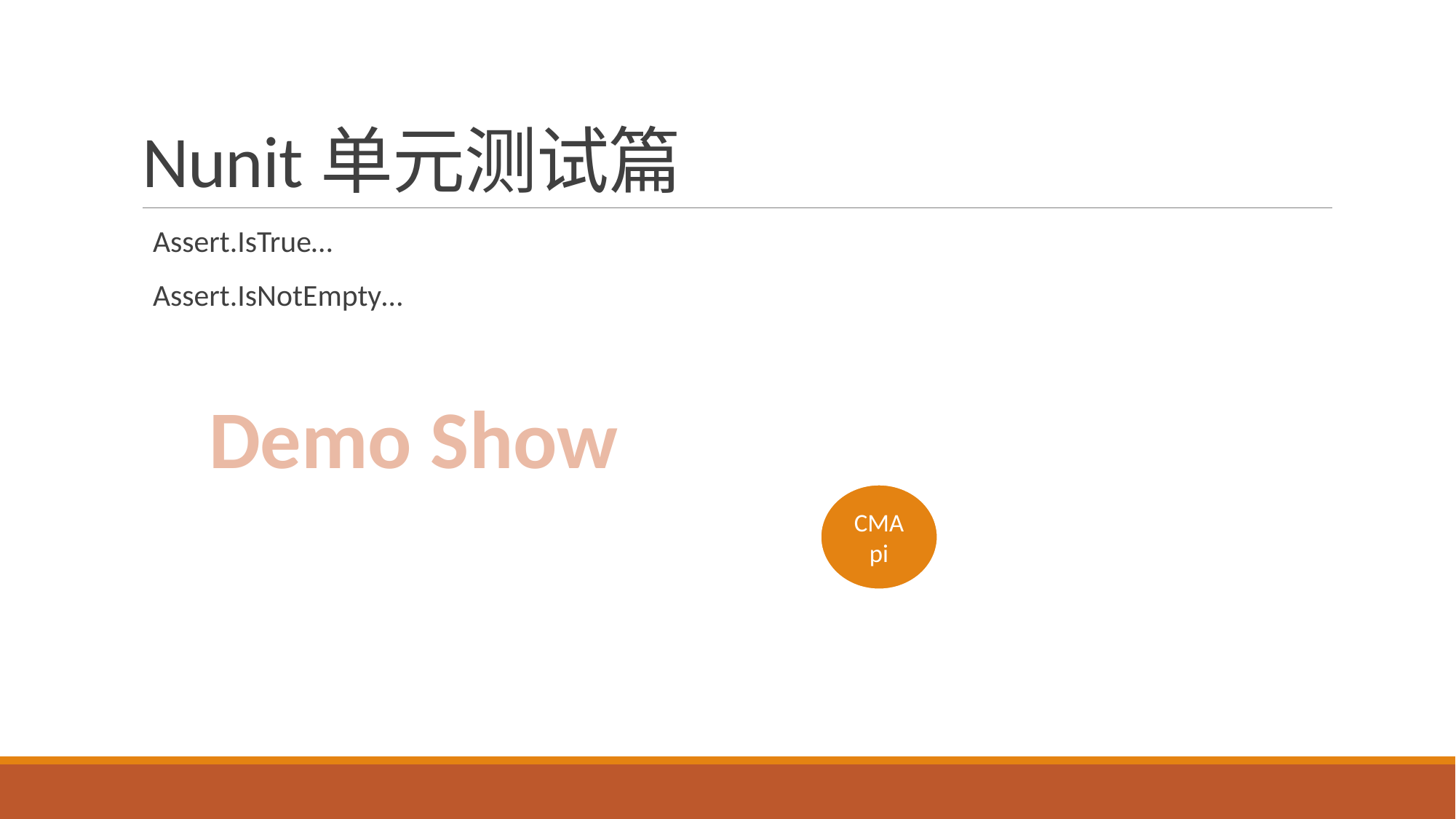

# Nunit单元测试篇
Assert.IsTrue…
Assert.IsNotEmpty…

CMApi
MOS
Demo Show